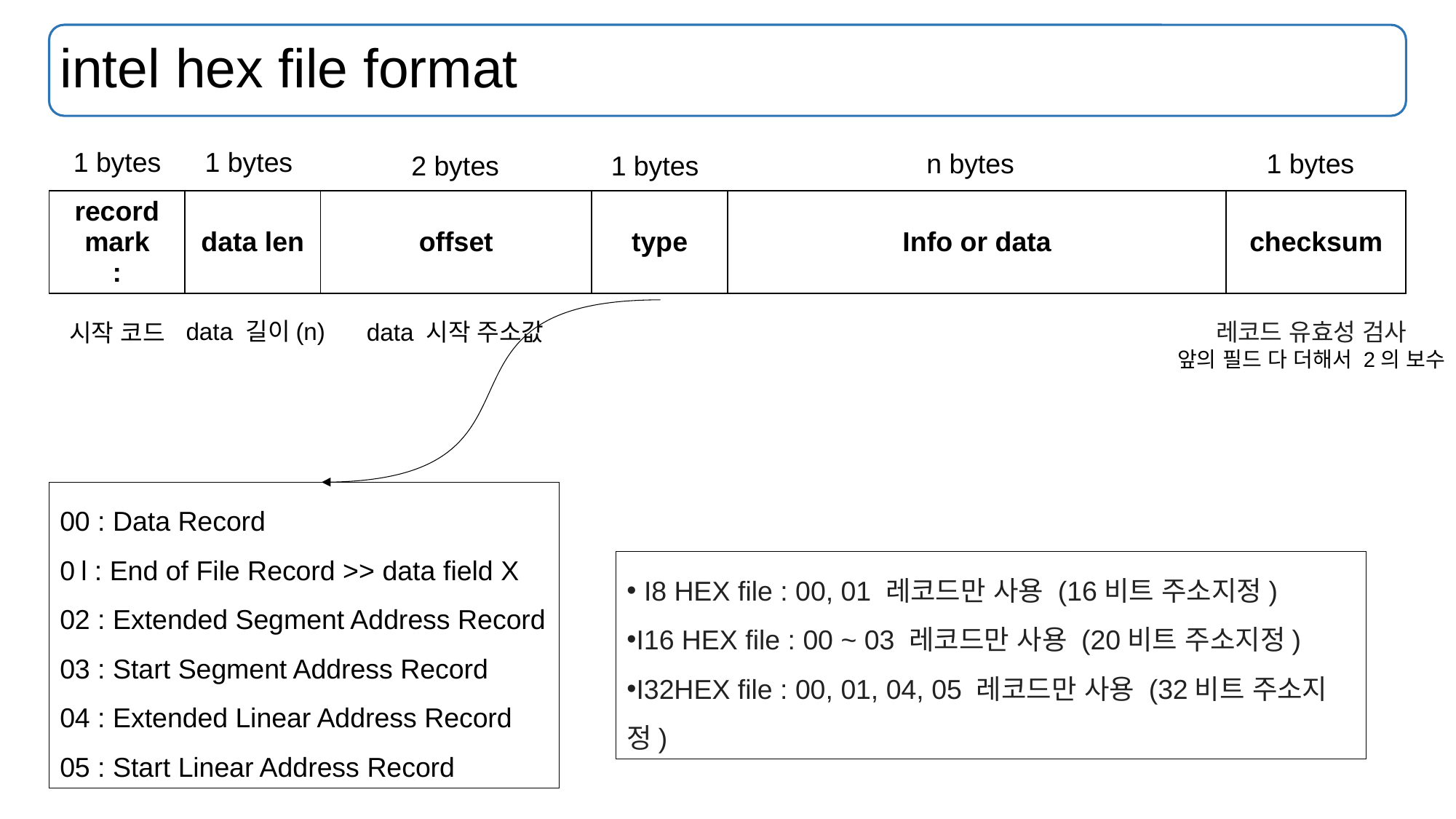

# intel hex file format
1 bytes
1 bytes
n bytes
1 bytes
2 bytes
1 bytes
| record mark : | data len | offset | type | Info or data | checksum |
| --- | --- | --- | --- | --- | --- |
data 길이(n)
data 시작 주소값
레코드 유효성 검사
앞의 필드 다 더해서 2의 보수
시작 코드
00 : Data Record
0 l : End of File Record >> data field X
02 : Extended Segment Address Record
03 : Start Segment Address Record
04 : Extended Linear Address Record
05 : Start Linear Address Record
 I8 HEX file : 00, 01 레코드만 사용 (16비트 주소지정)
I16 HEX file : 00 ~ 03 레코드만 사용 (20비트 주소지정)
I32HEX file : 00, 01, 04, 05 레코드만 사용 (32비트 주소지정)